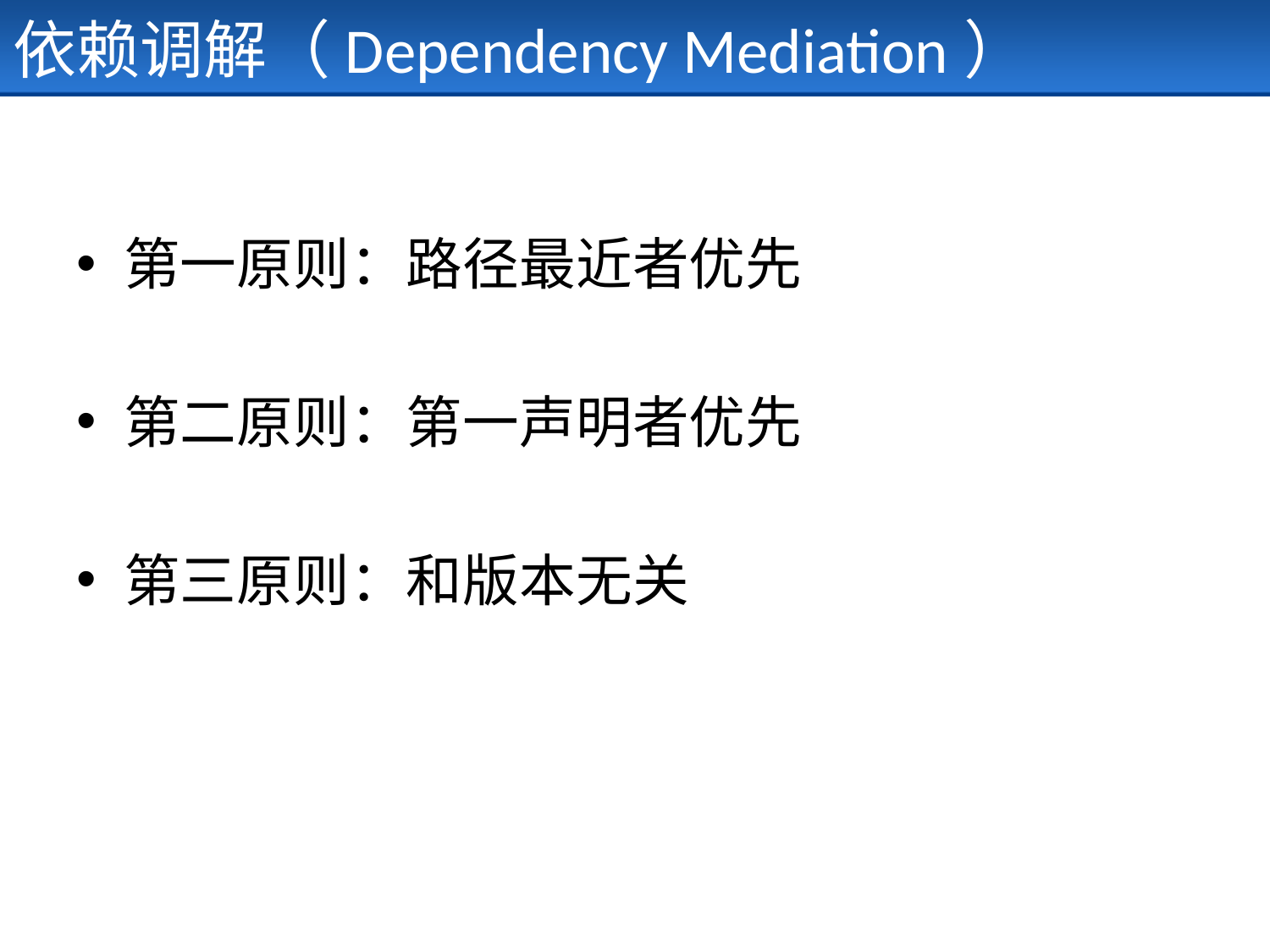

# 依赖调解（Dependency Mediation）
第一原则：路径最近者优先

第二原则：第一声明者优先

第三原则：和版本无关